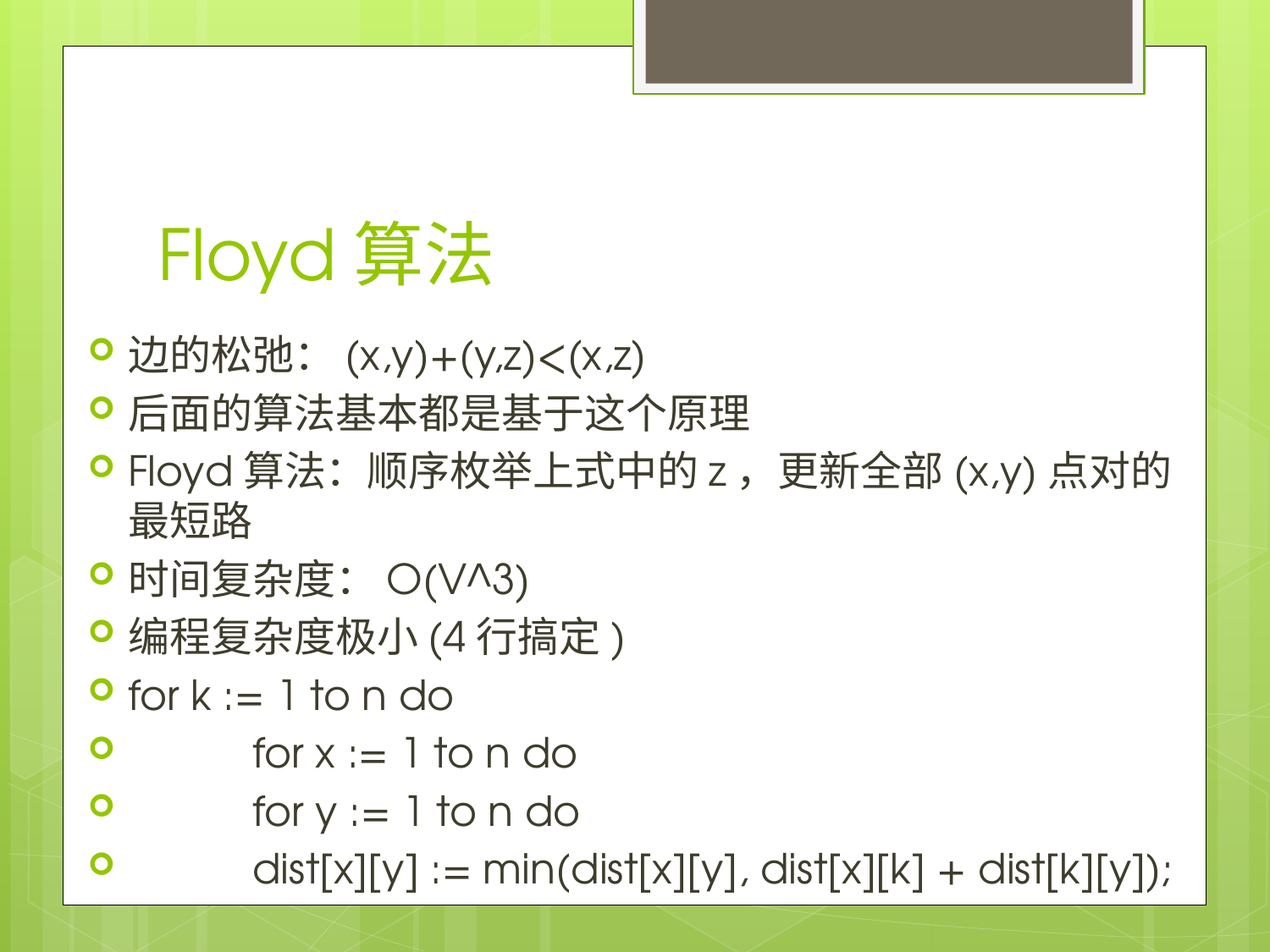

# Floyd算法
边的松弛：(x,y)+(y,z)<(x,z)
后面的算法基本都是基于这个原理
Floyd算法：顺序枚举上式中的z，更新全部(x,y)点对的最短路
时间复杂度：O(V^3)
编程复杂度极小(4行搞定)
for k := 1 to n do
	for x := 1 to n do
		for y := 1 to n do
			dist[x][y] := min(dist[x][y], dist[x][k] + dist[k][y]);